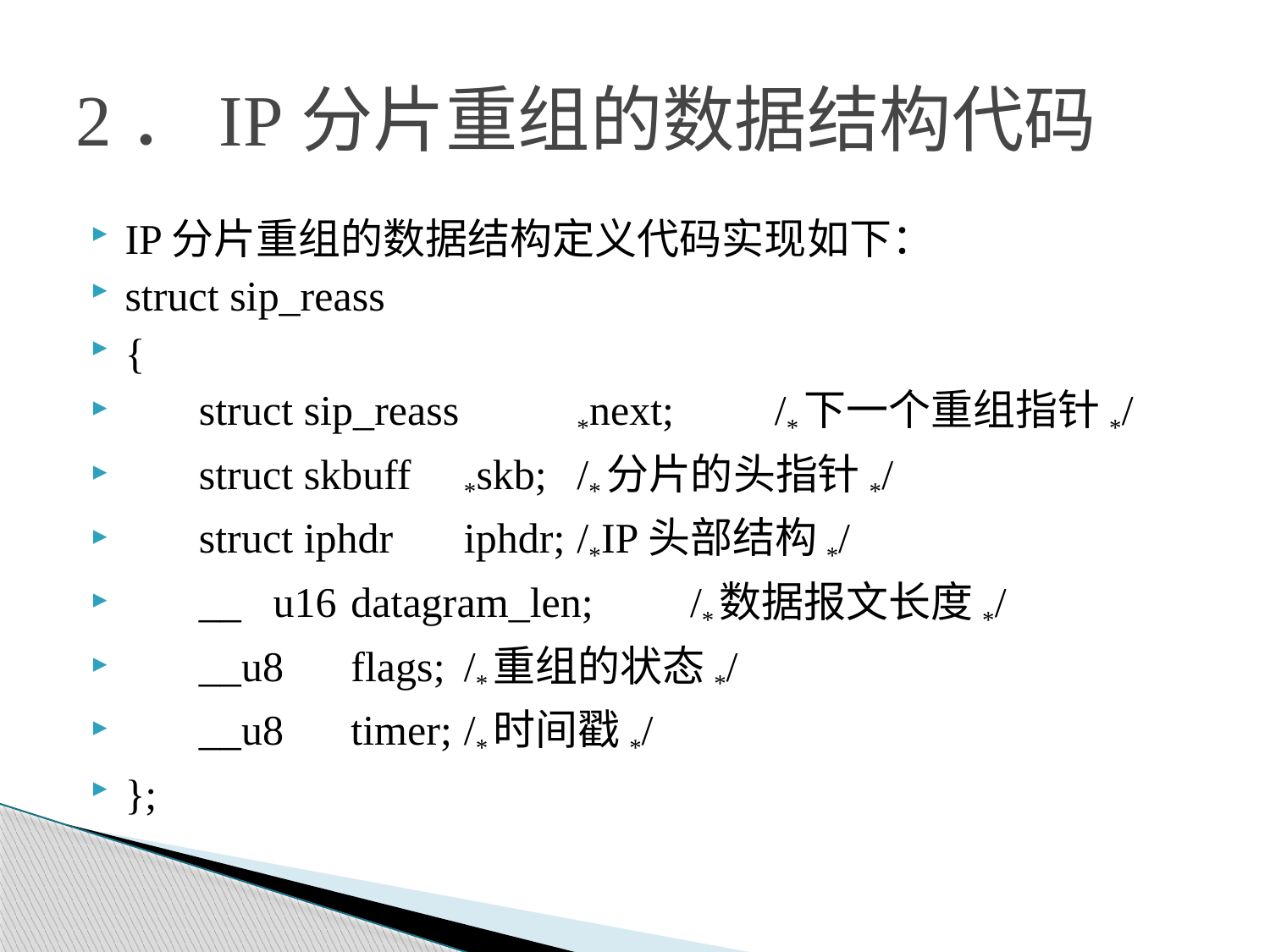

# 2．IP分片重组的数据结构代码
IP分片重组的数据结构定义代码实现如下：
struct sip_reass
{
       struct sip_reass 	*next;	        /*下一个重组指针*/
       struct skbuff 	*skb;			/*分片的头指针*/
       struct iphdr 	iphdr;			/*IP头部结构*/
       __   u16 	datagram_len;		/*数据报文长度*/
       __u8 		flags;			/*重组的状态*/
       __u8 		timer;			/*时间戳*/
};